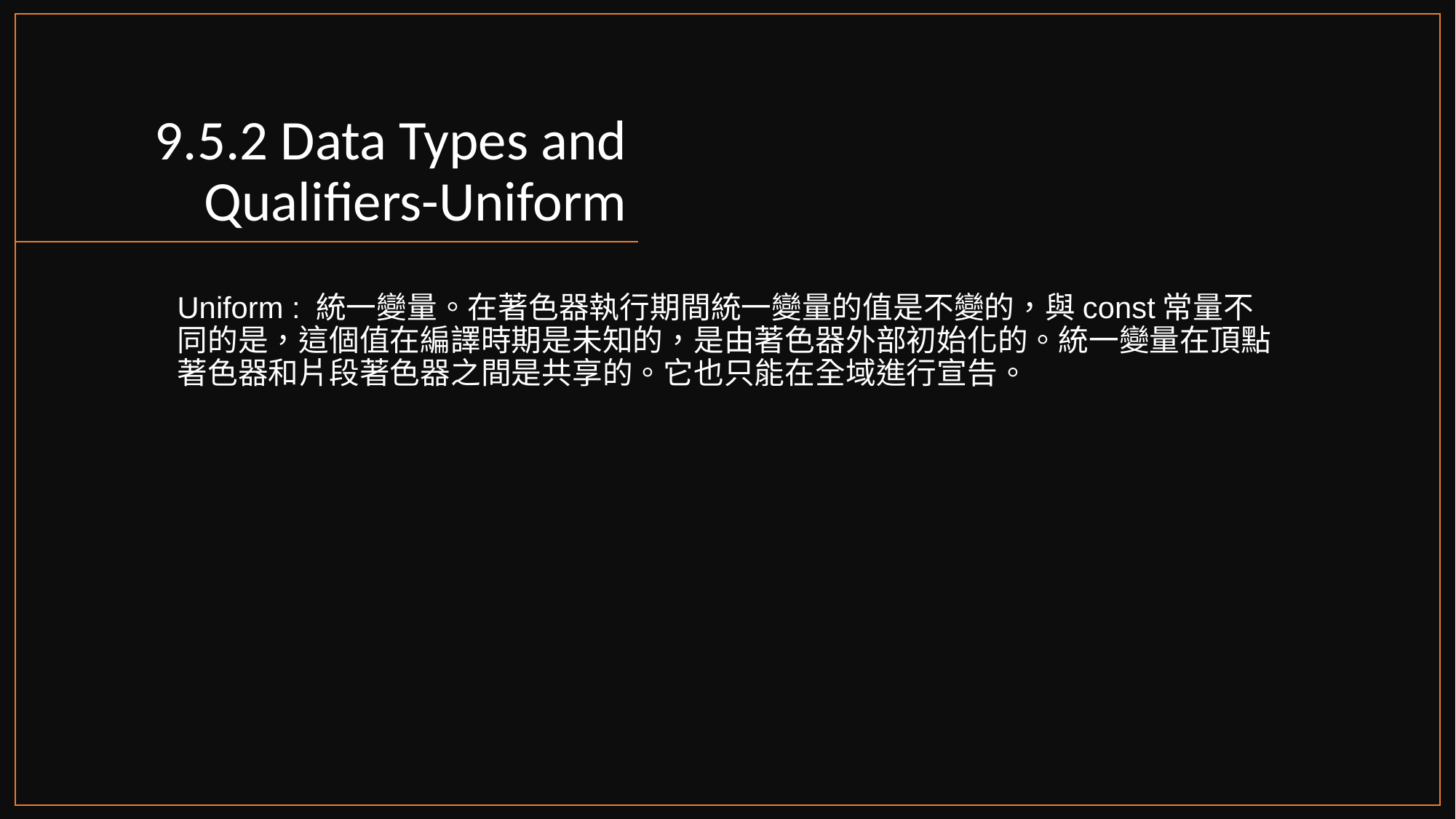

# 9.5.2 Data Types and Qualifiers-Uniform
Uniform : 統一變量。在著色器執行期間統一變量的值是不變的，與const常量不同的是，這個值在編譯時期是未知的，是由著色器外部初始化的。統一變量在頂點著色器和片段著色器之間是共享的。它也只能在全域進行宣告。